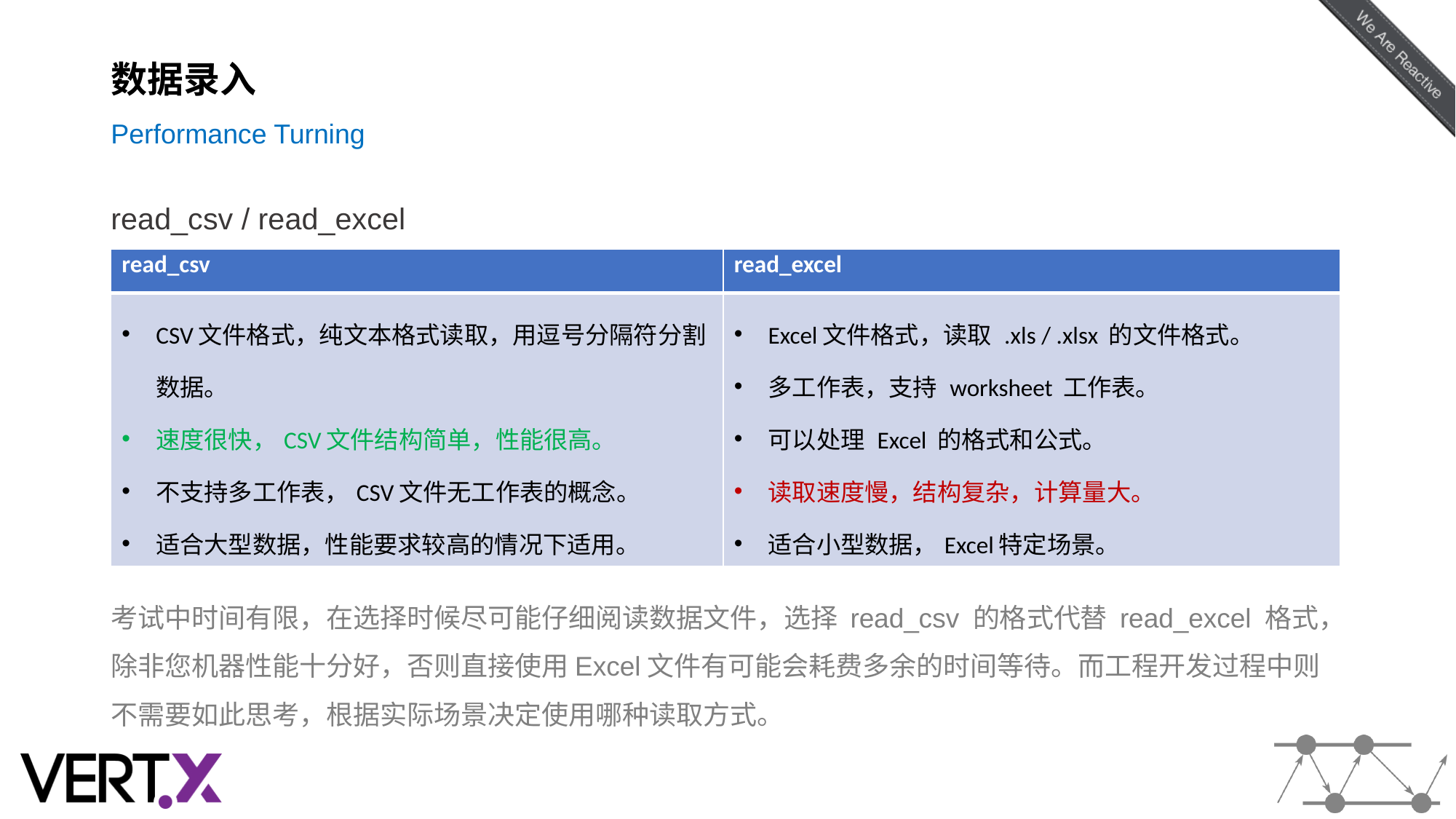

# 数据录入 Performance Turning
read_csv / read_excel

考试中时间有限，在选择时候尽可能仔细阅读数据文件，选择 read_csv 的格式代替 read_excel 格式，除非您机器性能十分好，否则直接使用Excel文件有可能会耗费多余的时间等待。而工程开发过程中则不需要如此思考，根据实际场景决定使用哪种读取方式。

| read\_csv | read\_excel |
| --- | --- |
| CSV文件格式，纯文本格式读取，用逗号分隔符分割数据。 速度很快，CSV文件结构简单，性能很高。 不支持多工作表，CSV文件无工作表的概念。 适合大型数据，性能要求较高的情况下适用。 | Excel文件格式，读取 .xls / .xlsx 的文件格式。 多工作表，支持 worksheet 工作表。 可以处理 Excel 的格式和公式。 读取速度慢，结构复杂，计算量大。 适合小型数据，Excel特定场景。 |